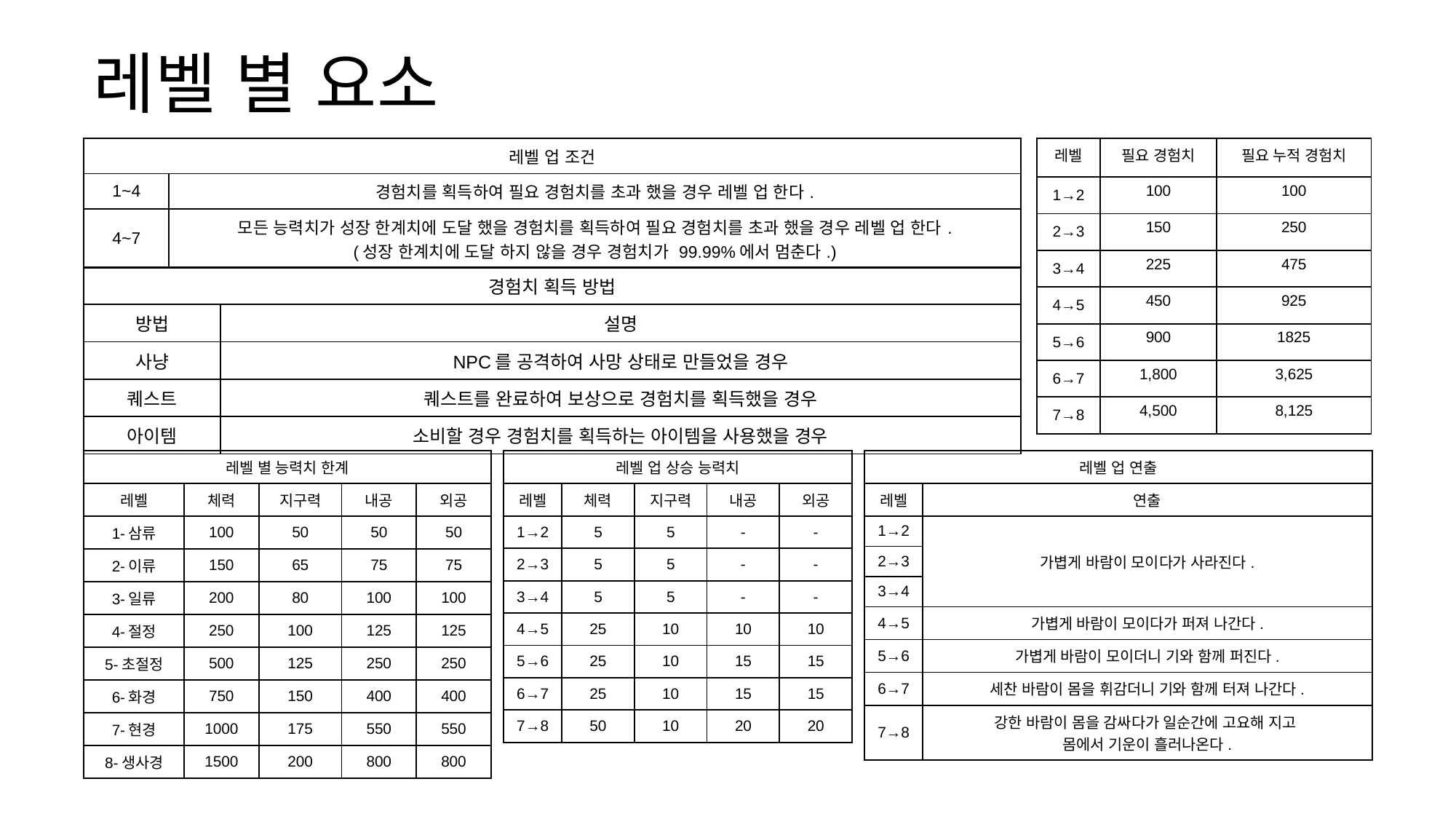

레벨 별 요소
| 레벨 | 필요 경험치 | 필요 누적 경험치 |
| --- | --- | --- |
| 1→2 | 100 | 100 |
| 2→3 | 150 | 250 |
| 3→4 | 225 | 475 |
| 4→5 | 450 | 925 |
| 5→6 | 900 | 1825 |
| 6→7 | 1,800 | 3,625 |
| 7→8 | 4,500 | 8,125 |
| 레벨 업 조건 |  |
| --- | --- |
| 1~4 | 경험치를 획득하여 필요 경험치를 초과 했을 경우 레벨 업 한다. |
| 4~7 | 모든 능력치가 성장 한계치에 도달 했을 경험치를 획득하여 필요 경험치를 초과 했을 경우 레벨 업 한다. (성장 한계치에 도달 하지 않을 경우 경험치가 99.99%에서 멈춘다.) |
| 경험치 획득 방법 |  |
| --- | --- |
| 방법 | 설명 |
| 사냥 | NPC를 공격하여 사망 상태로 만들었을 경우 |
| 퀘스트 | 퀘스트를 완료하여 보상으로 경험치를 획득했을 경우 |
| 아이템 | 소비할 경우 경험치를 획득하는 아이템을 사용했을 경우 |
| 레벨 별 능력치 한계 |  |  |  |  |
| --- | --- | --- | --- | --- |
| 레벨 | 체력 | 지구력 | 내공 | 외공 |
| 1-삼류 | 100 | 50 | 50 | 50 |
| 2-이류 | 150 | 65 | 75 | 75 |
| 3-일류 | 200 | 80 | 100 | 100 |
| 4-절정 | 250 | 100 | 125 | 125 |
| 5-초절정 | 500 | 125 | 250 | 250 |
| 6-화경 | 750 | 150 | 400 | 400 |
| 7-현경 | 1000 | 175 | 550 | 550 |
| 8-생사경 | 1500 | 200 | 800 | 800 |
| 레벨 업 연출 |  |
| --- | --- |
| 레벨 | 연출 |
| 1→2 | 가볍게 바람이 모이다가 사라진다. |
| 2→3 | 5 |
| 3→4 | 5 |
| 4→5 | 가볍게 바람이 모이다가 퍼져 나간다. |
| 5→6 | 가볍게 바람이 모이더니 기와 함께 퍼진다. |
| 6→7 | 세찬 바람이 몸을 휘감더니 기와 함께 터져 나간다. |
| 7→8 | 강한 바람이 몸을 감싸다가 일순간에 고요해 지고 몸에서 기운이 흘러나온다. |
| 레벨 업 상승 능력치 |  |  |  |  |
| --- | --- | --- | --- | --- |
| 레벨 | 체력 | 지구력 | 내공 | 외공 |
| 1→2 | 5 | 5 | - | - |
| 2→3 | 5 | 5 | - | - |
| 3→4 | 5 | 5 | - | - |
| 4→5 | 25 | 10 | 10 | 10 |
| 5→6 | 25 | 10 | 15 | 15 |
| 6→7 | 25 | 10 | 15 | 15 |
| 7→8 | 50 | 10 | 20 | 20 |